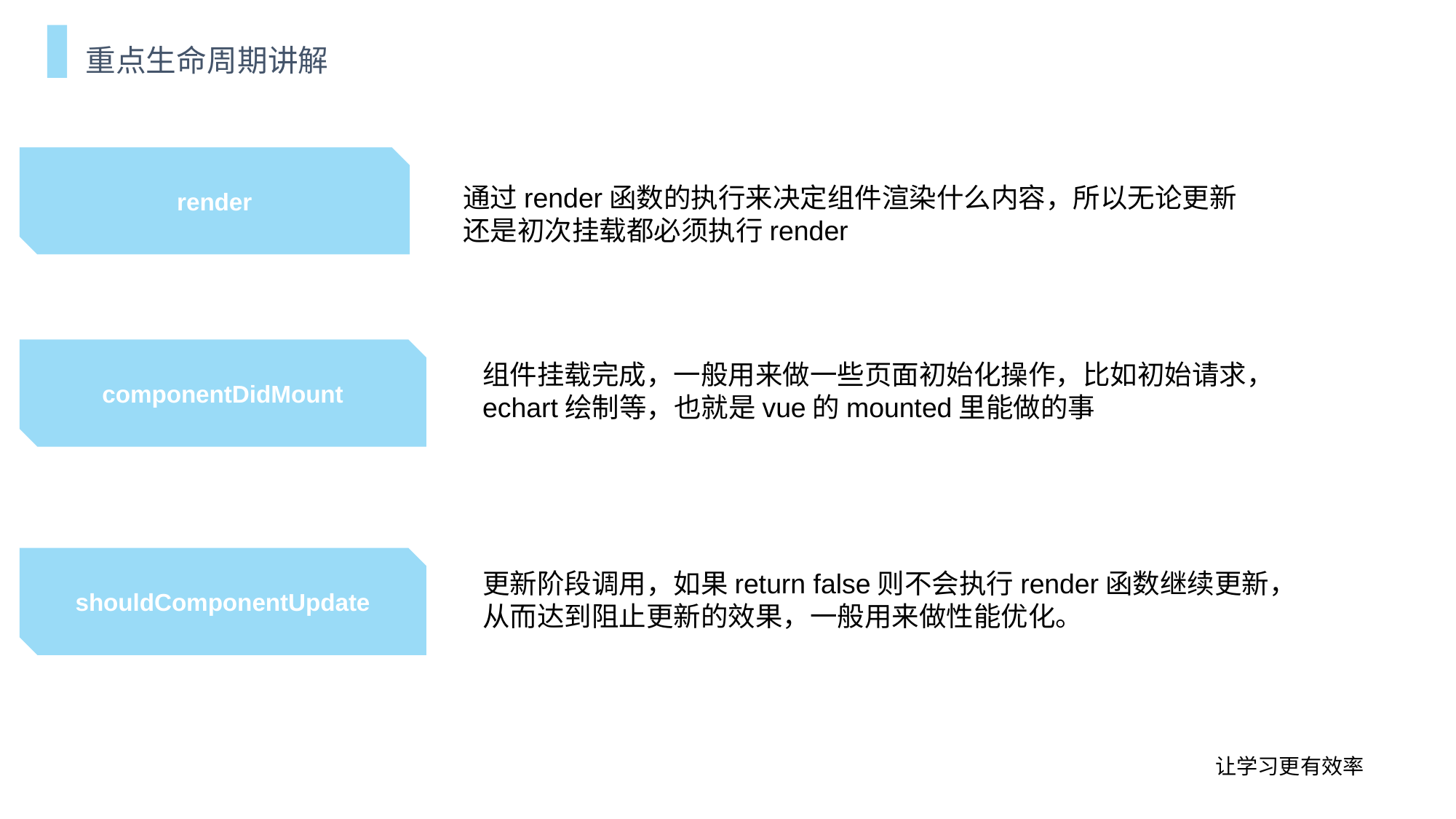

重点生命周期讲解

render

通过render函数的执行来决定组件渲染什么内容，所以无论更新还是初次挂载都必须执行render
componentDidMount
组件挂载完成，一般用来做一些页面初始化操作，比如初始请求，echart绘制等，也就是vue的mounted里能做的事
shouldComponentUpdate
更新阶段调用，如果return false则不会执行render函数继续更新，从而达到阻止更新的效果，一般用来做性能优化。